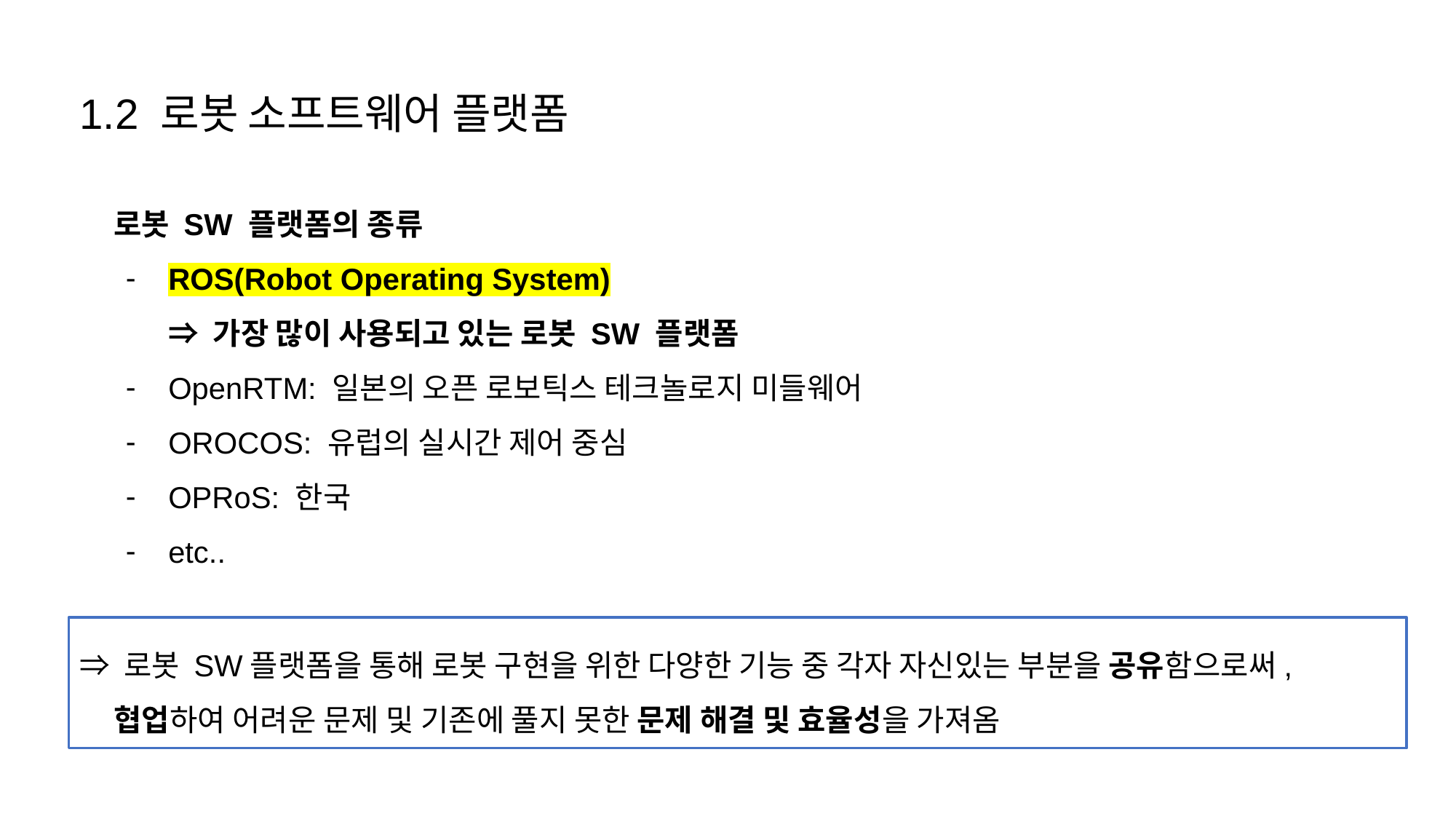

# 1.2 로봇 소프트웨어 플랫폼
로봇 SW 플랫폼의 종류
ROS(Robot Operating System)
⇒ 가장 많이 사용되고 있는 로봇 SW 플랫폼
OpenRTM: 일본의 오픈 로보틱스 테크놀로지 미들웨어
OROCOS: 유럽의 실시간 제어 중심
OPRoS: 한국
etc..

⇒ 로봇 SW플랫폼을 통해 로봇 구현을 위한 다양한 기능 중 각자 자신있는 부분을 공유함으로써,
    협업하여 어려운 문제 및 기존에 풀지 못한 문제 해결 및 효율성을 가져옴